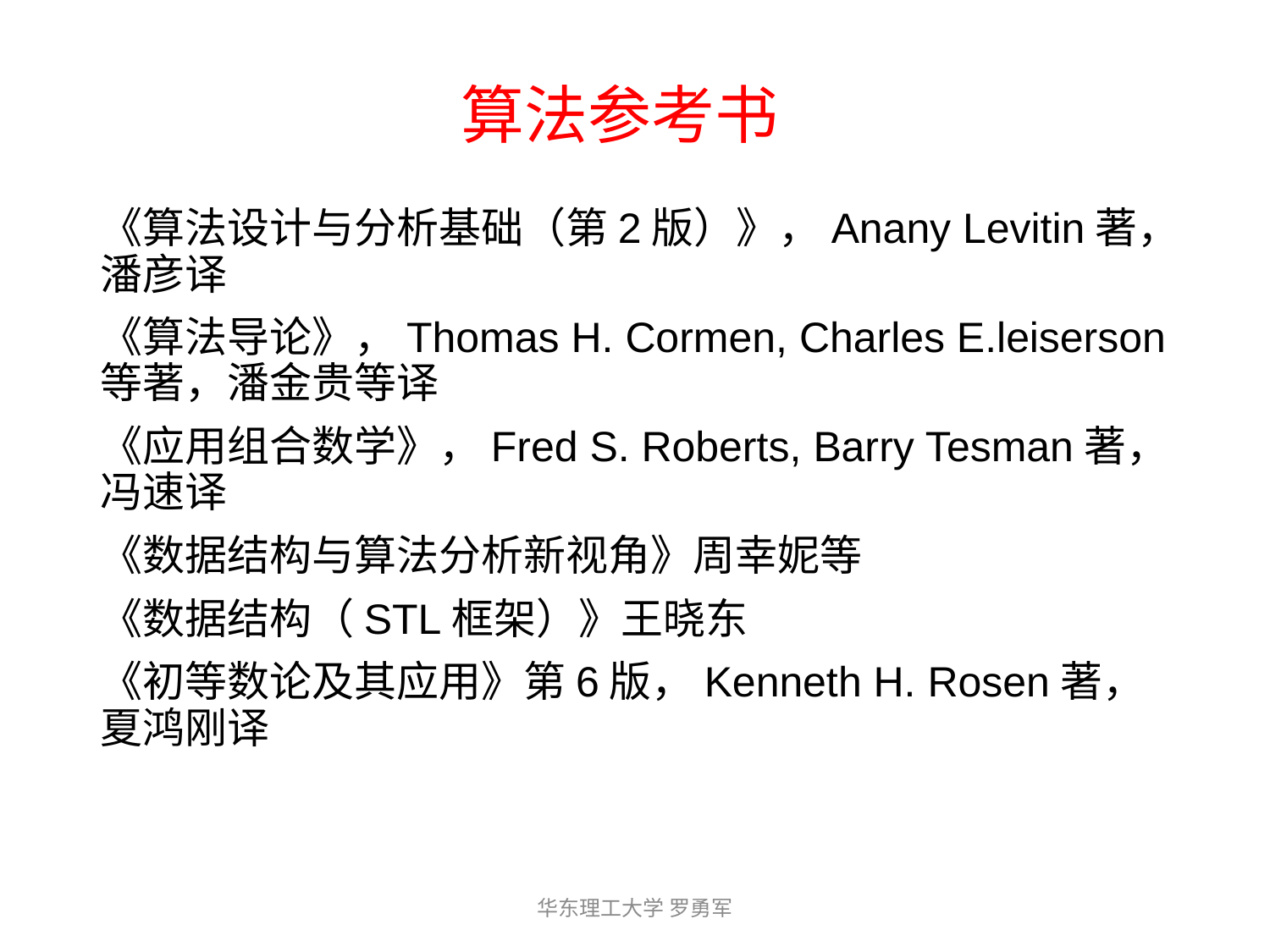

# 算法参考书
《算法设计与分析基础（第2版）》，Anany Levitin著，潘彦译
《算法导论》，Thomas H. Cormen, Charles E.leiserson等著，潘金贵等译
《应用组合数学》，Fred S. Roberts, Barry Tesman著，冯速译
《数据结构与算法分析新视角》周幸妮等
《数据结构（STL框架）》王晓东
《初等数论及其应用》第6版，Kenneth H. Rosen著，夏鸿刚译
华东理工大学 罗勇军